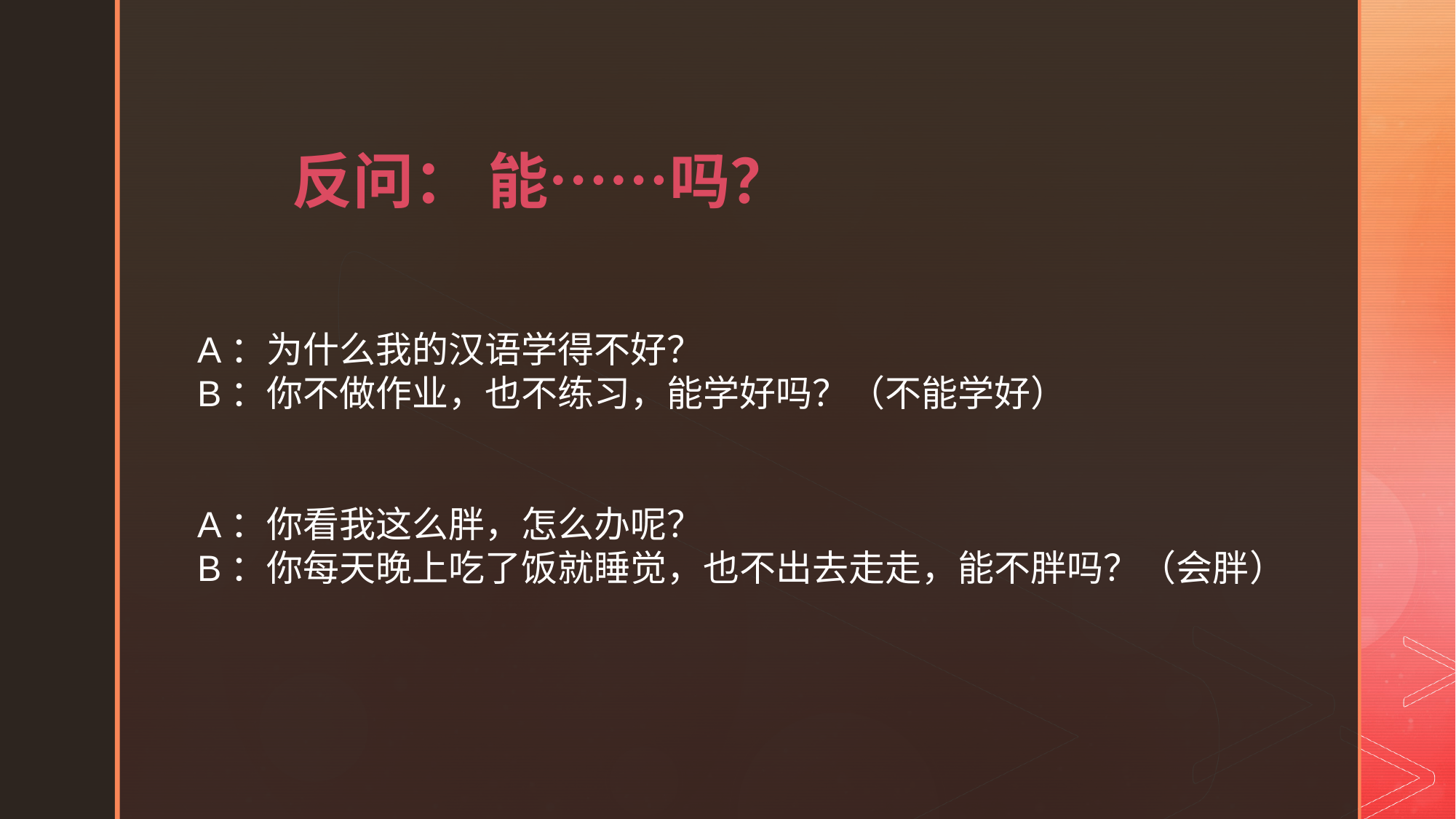

反问： 能……吗？
A：为什么我的汉语学得不好？
B：你不做作业，也不练习，能学好吗？（不能学好）

A：你看我这么胖，怎么办呢？
B：你每天晚上吃了饭就睡觉，也不出去走走，能不胖吗？（会胖）